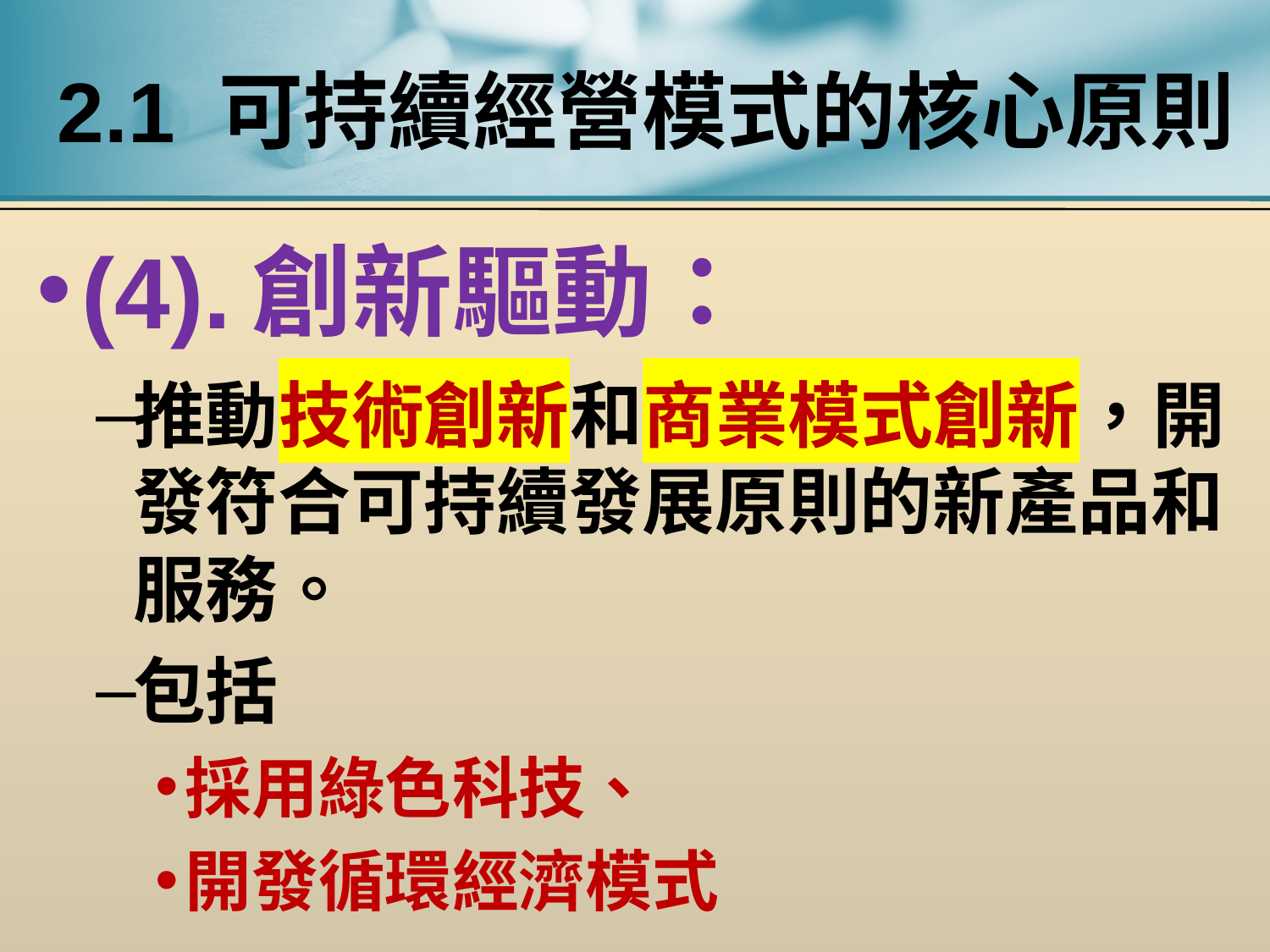

# 2.1 可持續經營模式的核心原則
(4).創新驅動：
推動技術創新和商業模式創新，開發符合可持續發展原則的新產品和服務。
包括
採用綠色科技、
開發循環經濟模式